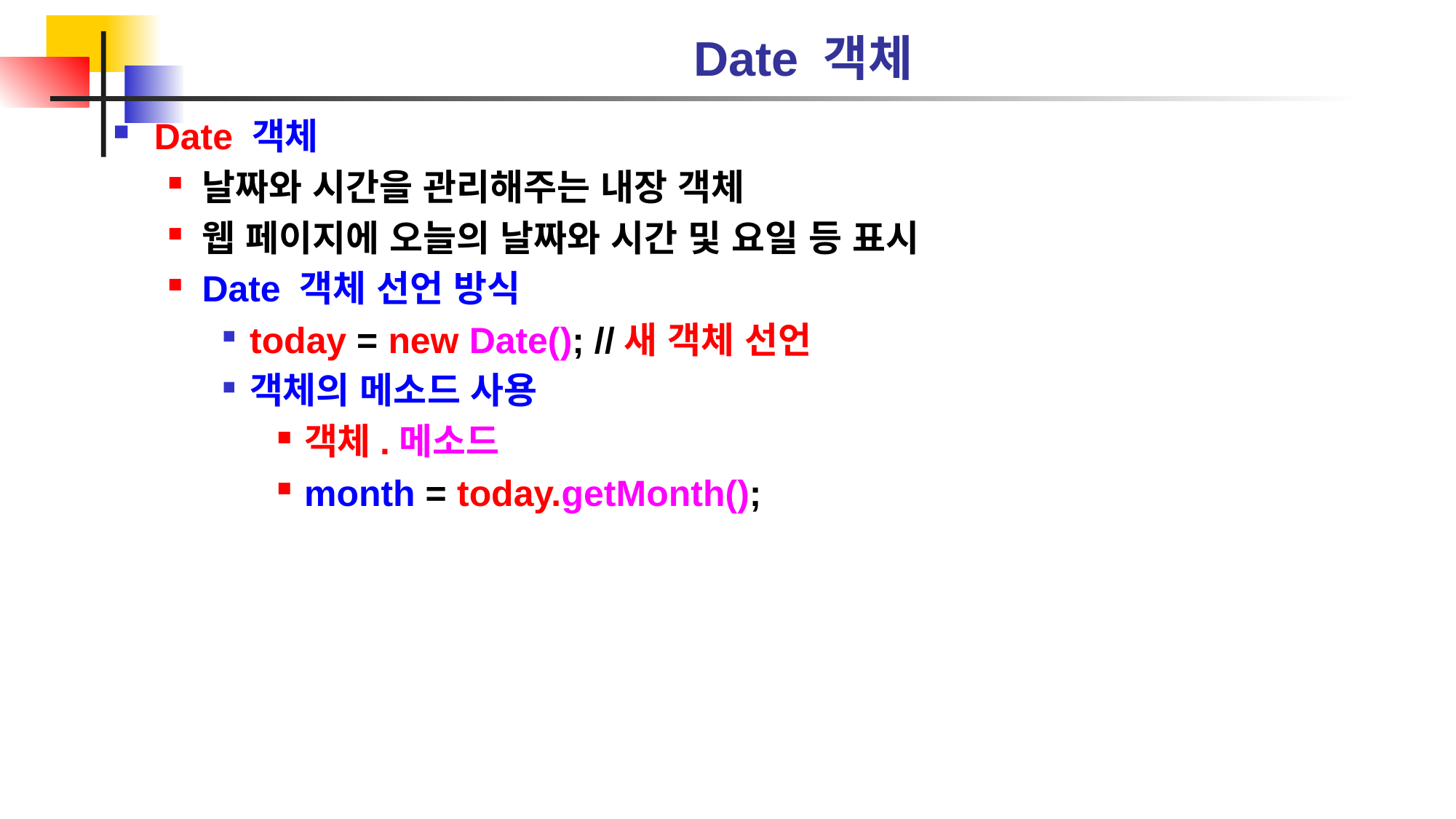

# Date 객체
Date 객체
날짜와 시간을 관리해주는 내장 객체
웹 페이지에 오늘의 날짜와 시간 및 요일 등 표시
Date 객체 선언 방식
today = new Date(); //새 객체 선언
객체의 메소드 사용
객체.메소드
month = today.getMonth();